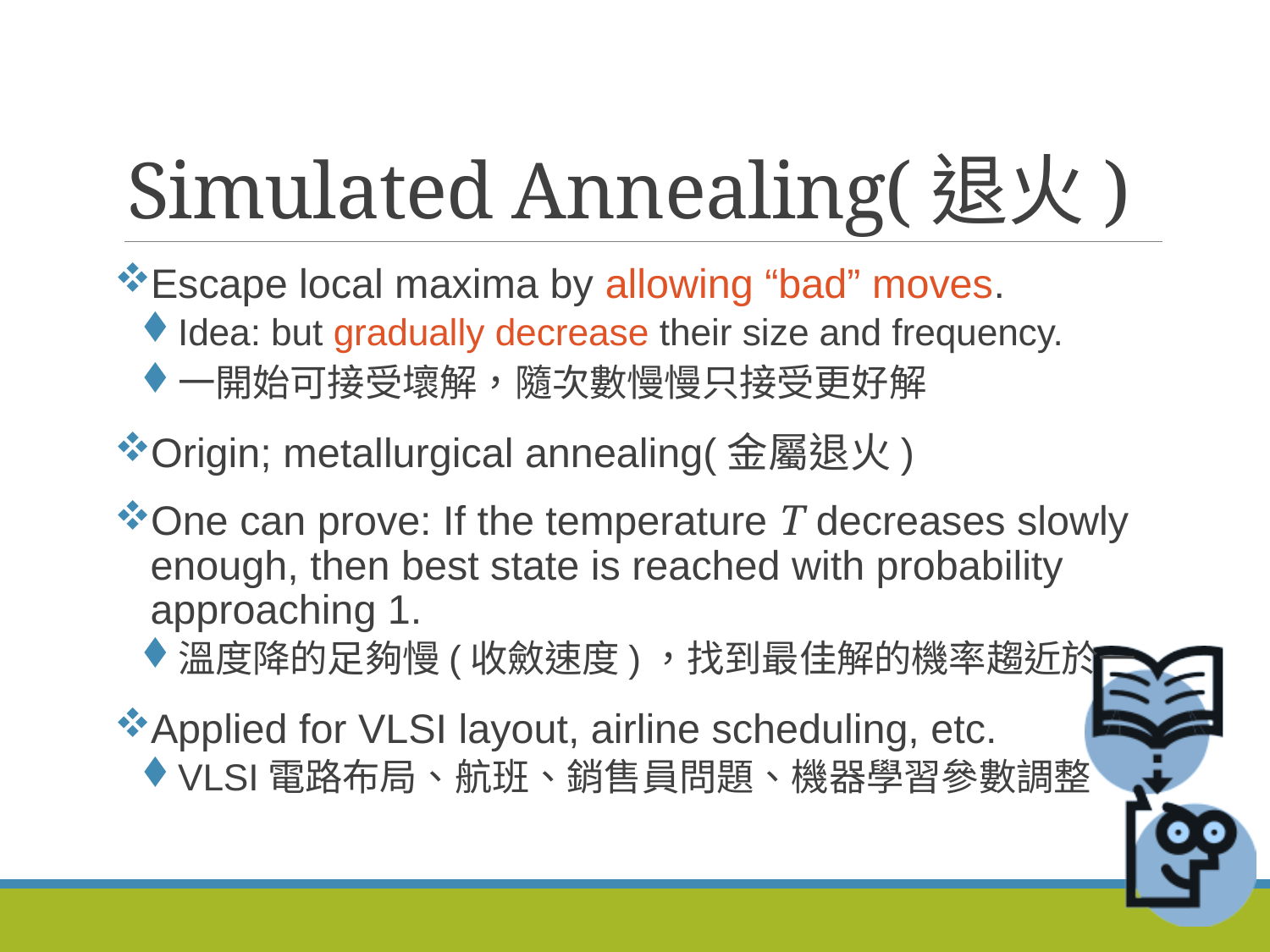

# Simulated Annealing(退火)
Escape local maxima by allowing “bad” moves.
Idea: but gradually decrease their size and frequency.
一開始可接受壞解，隨次數慢慢只接受更好解
Origin; metallurgical annealing(金屬退火)
One can prove: If the temperature T decreases slowly enough, then best state is reached with probability approaching 1.
溫度降的足夠慢(收斂速度)，找到最佳解的機率趨近於一
Applied for VLSI layout, airline scheduling, etc.
VLSI電路布局、航班、銷售員問題、機器學習參數調整